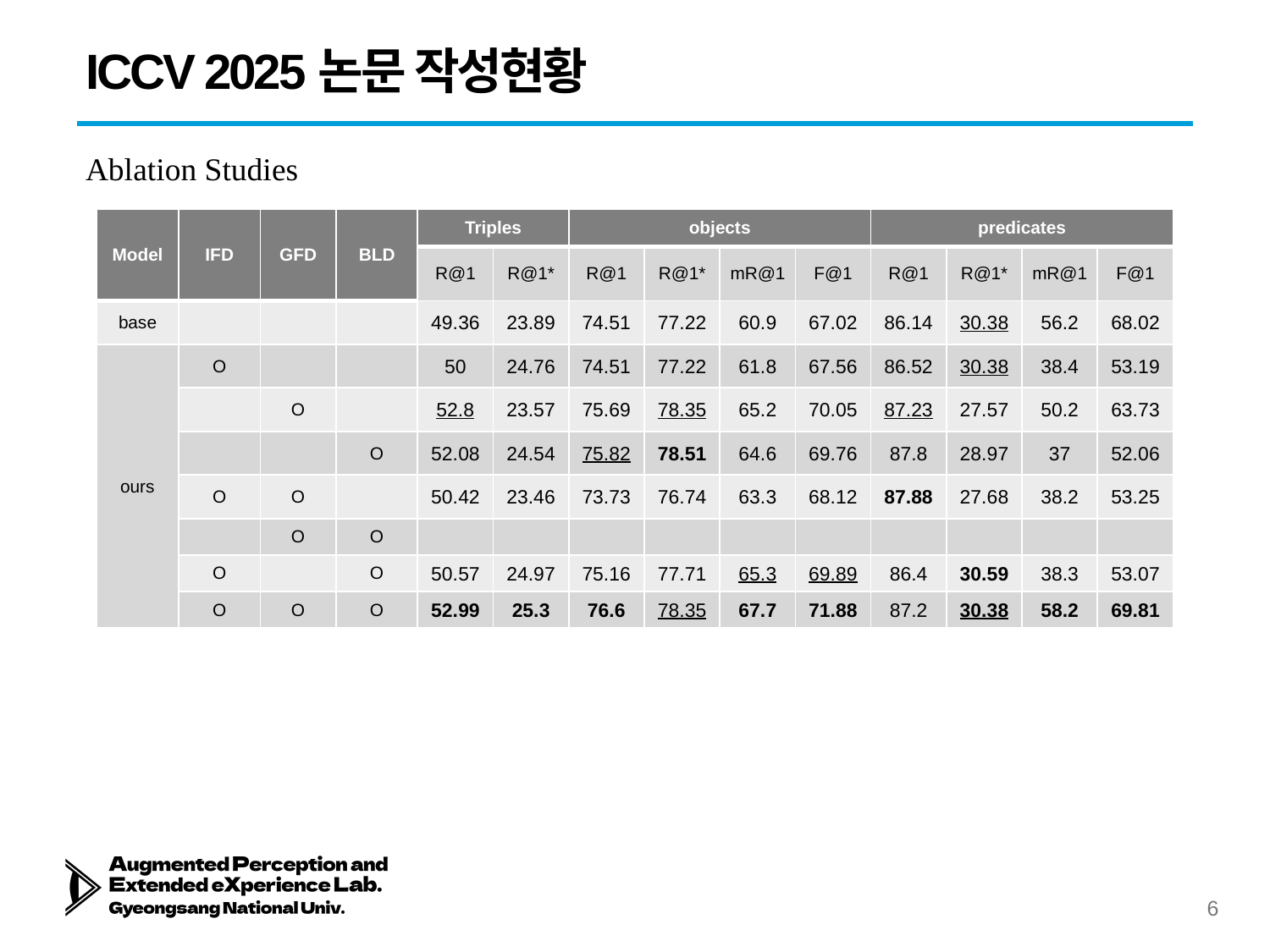

# ICCV 2025논문 작성현황
Ablation Studies
| Model | IFD | GFD | BLD | Triples |  | objects |  |  |  | predicates |  |  |  |
| --- | --- | --- | --- | --- | --- | --- | --- | --- | --- | --- | --- | --- | --- |
|  |  |  |  | R@1 | R@1\* | R@1 | R@1\* | mR@1 | F@1 | R@1 | R@1\* | mR@1 | F@1 |
| base |  |  |  | 49.36 | 23.89 | 74.51 | 77.22 | 60.9 | 67.02 | 86.14 | 30.38 | 56.2 | 68.02 |
| ours | O |  |  | 50 | 24.76 | 74.51 | 77.22 | 61.8 | 67.56 | 86.52 | 30.38 | 38.4 | 53.19 |
|  |  | O |  | 52.8 | 23.57 | 75.69 | 78.35 | 65.2 | 70.05 | 87.23 | 27.57 | 50.2 | 63.73 |
|  |  |  | O | 52.08 | 24.54 | 75.82 | 78.51 | 64.6 | 69.76 | 87.8 | 28.97 | 37 | 52.06 |
|  | O | O |  | 50.42 | 23.46 | 73.73 | 76.74 | 63.3 | 68.12 | 87.88 | 27.68 | 38.2 | 53.25 |
|  |  | O | O |  |  |  |  |  |  |  |  |  |  |
|  | O |  | O | 50.57 | 24.97 | 75.16 | 77.71 | 65.3 | 69.89 | 86.4 | 30.59 | 38.3 | 53.07 |
|  | O | O | O | 52.99 | 25.3 | 76.6 | 78.35 | 67.7 | 71.88 | 87.2 | 30.38 | 58.2 | 69.81 |
6